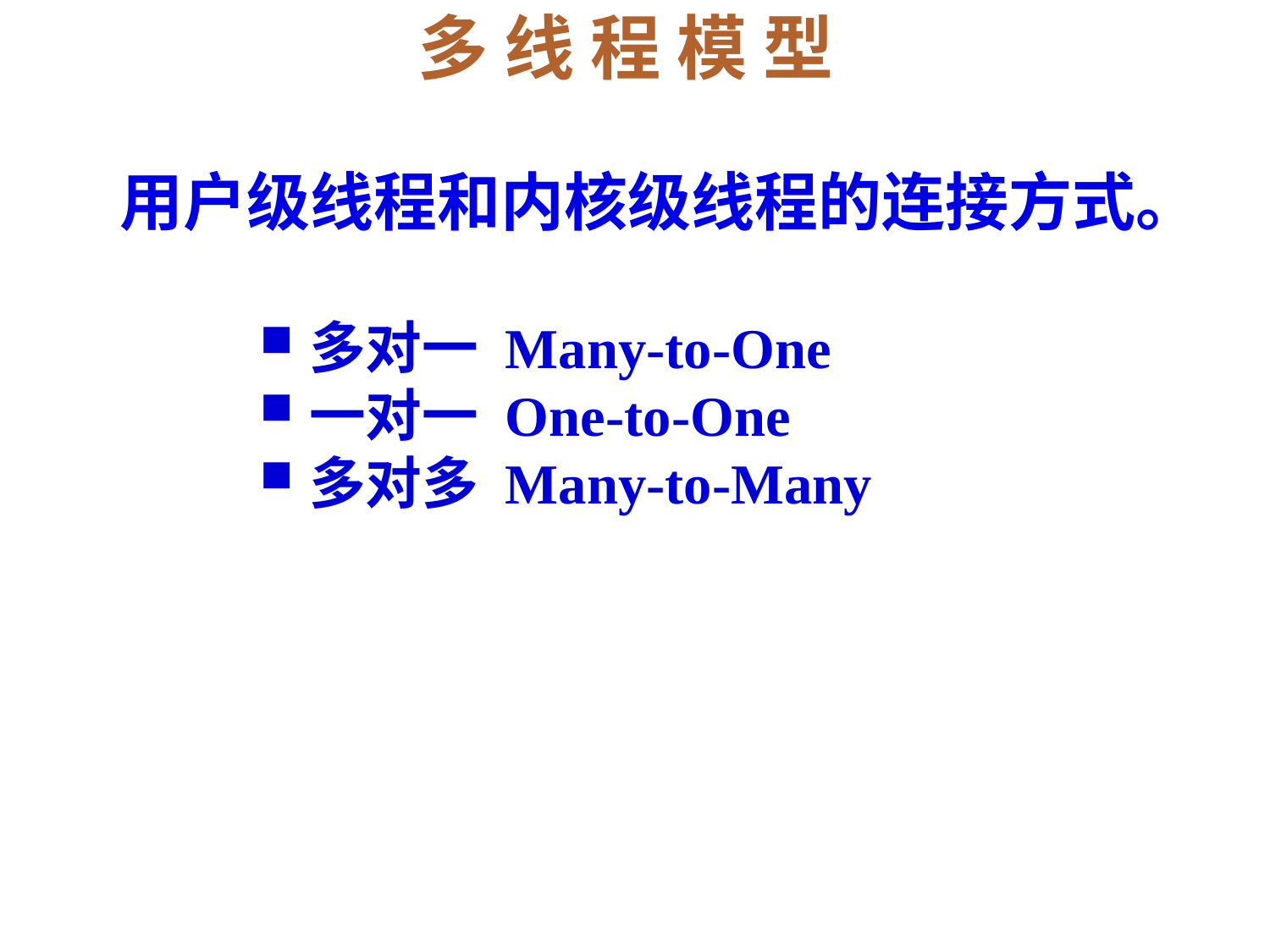

多 线 程 模 型
用户级线程和内核级线程的连接方式。
多对一 Many-to-One
一对一 One-to-One
多对多 Many-to-Many